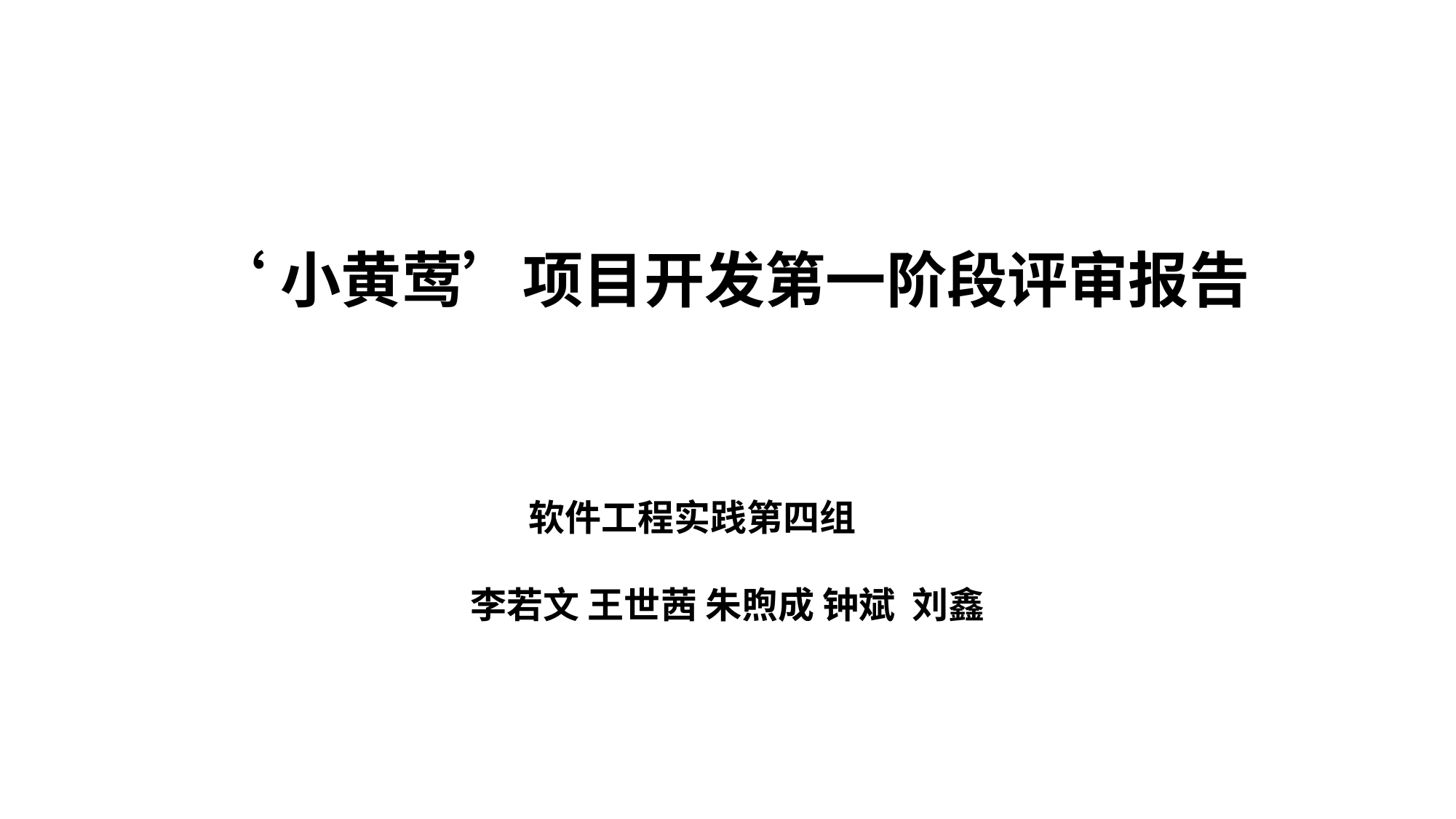

‘小黄莺’项目开发第一阶段评审报告
      软件工程实践第四组

李若文 王世茜 朱煦成 钟斌  刘鑫